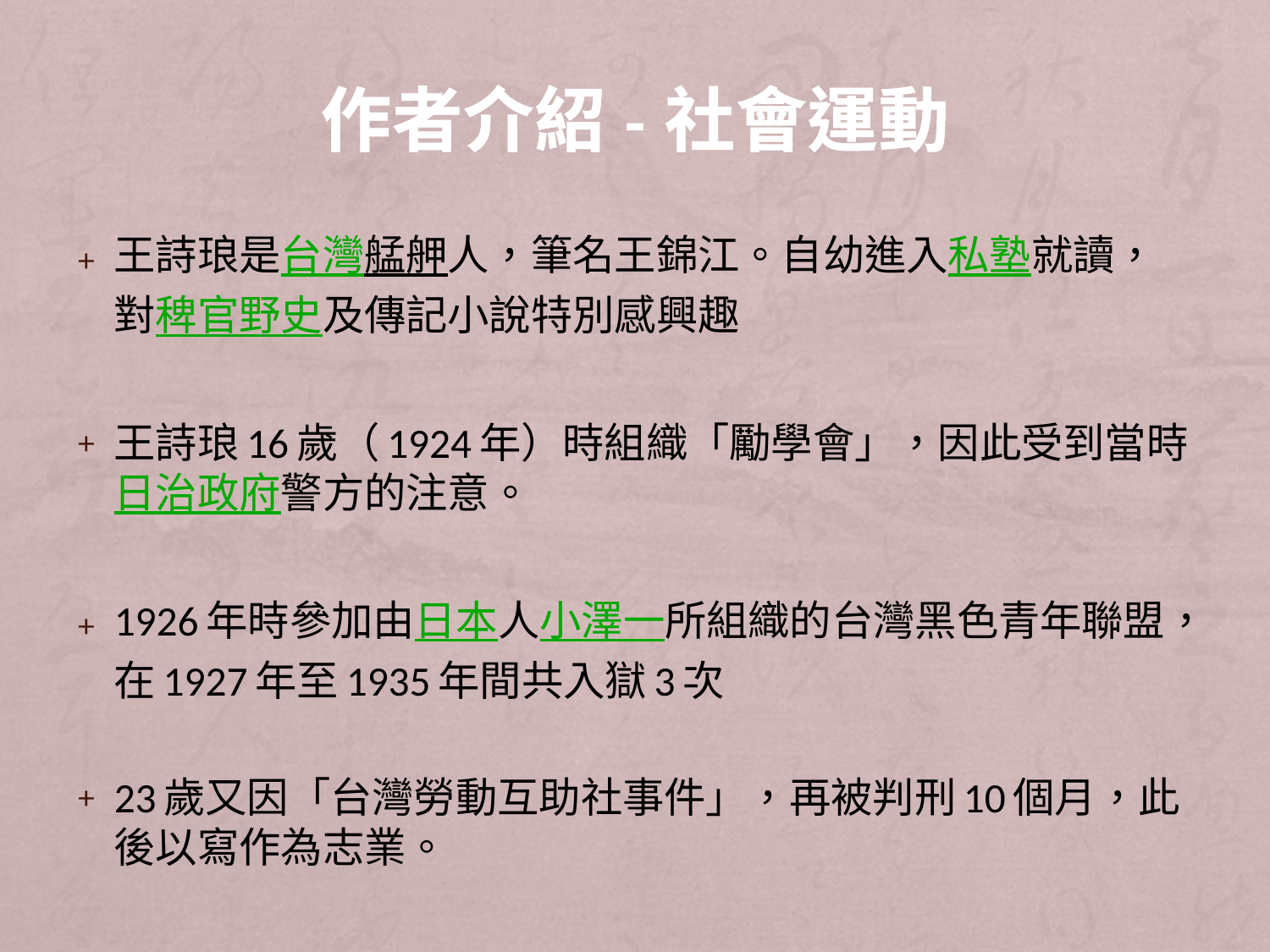

# 作者介紹-社會運動
王詩琅是台灣艋舺人，筆名王錦江。自幼進入私塾就讀，對稗官野史及傳記小說特別感興趣

王詩琅16歲（1924年）時組織「勵學會」，因此受到當時日治政府警方的注意。

1926年時參加由日本人小澤一所組織的台灣黑色青年聯盟，在1927年至1935年間共入獄3次

23歲又因「台灣勞動互助社事件」，再被判刑10個月，此後以寫作為志業。